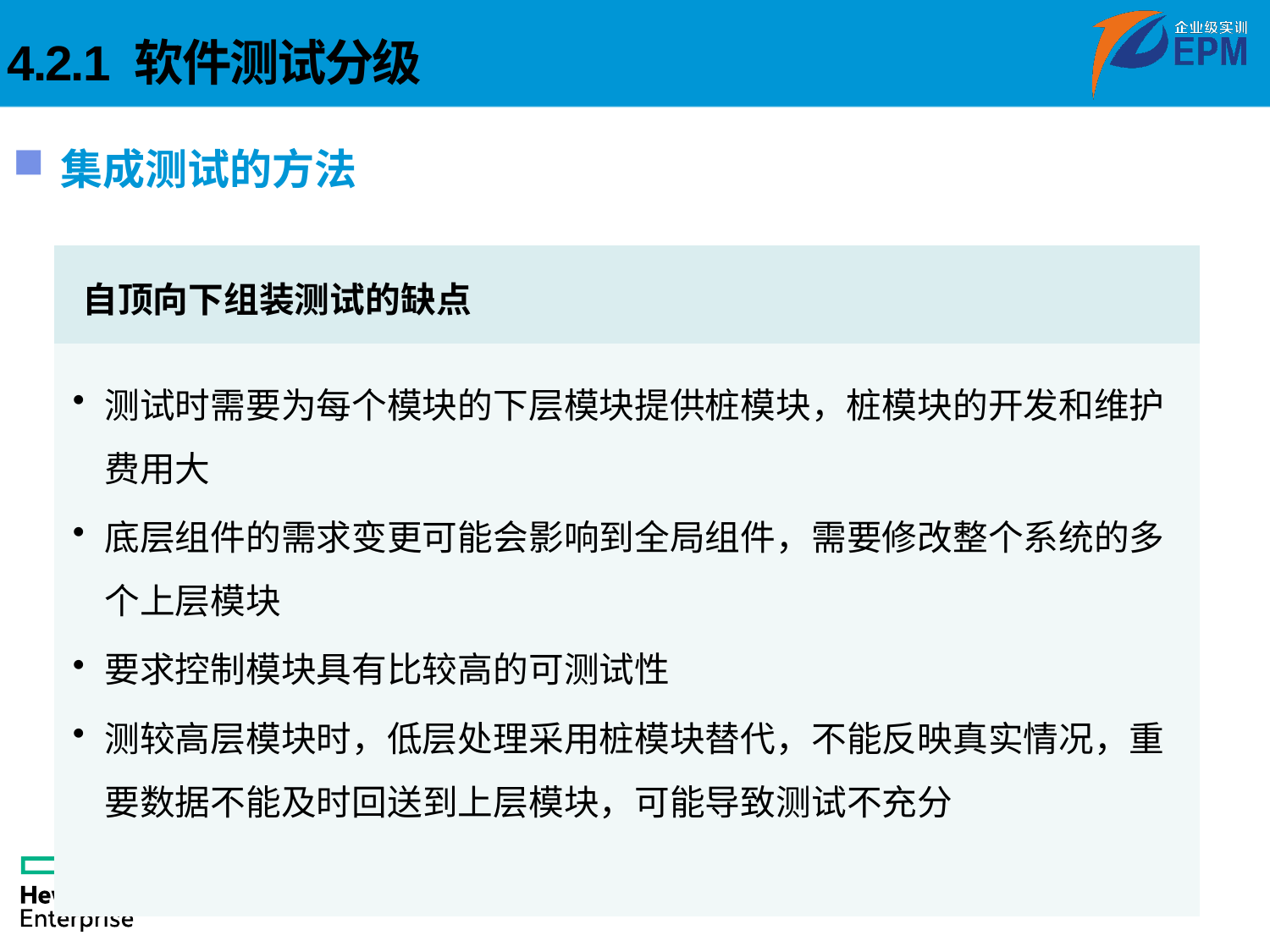

4.2.1 软件测试分级
集成测试的方法
自顶向下组装测试的缺点
测试时需要为每个模块的下层模块提供桩模块，桩模块的开发和维护费用大
底层组件的需求变更可能会影响到全局组件，需要修改整个系统的多个上层模块
要求控制模块具有比较高的可测试性
测较高层模块时，低层处理采用桩模块替代，不能反映真实情况，重要数据不能及时回送到上层模块，可能导致测试不充分